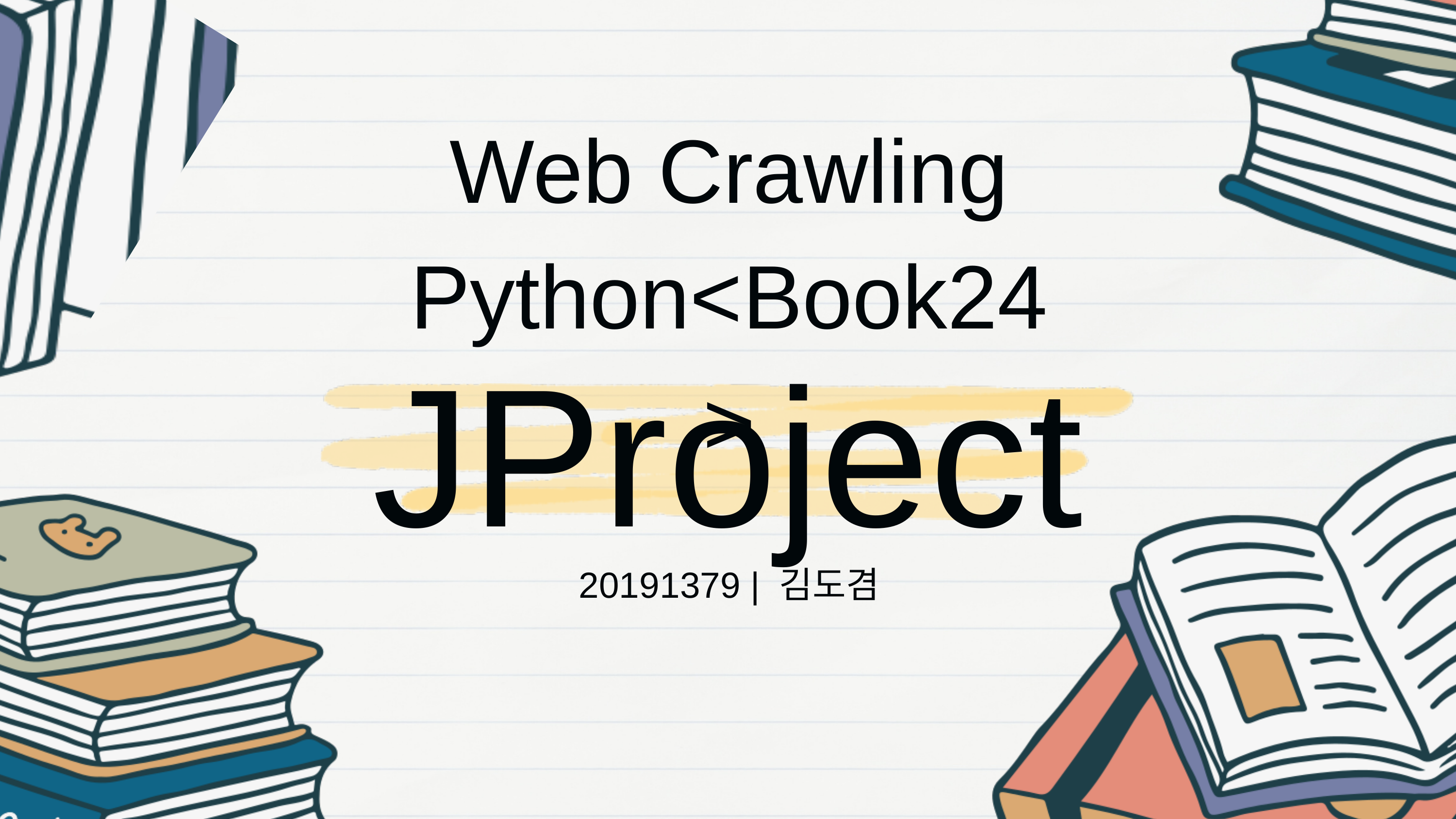

Web Crawling
Python<Book24>
JProject

20191379 | 김도겸